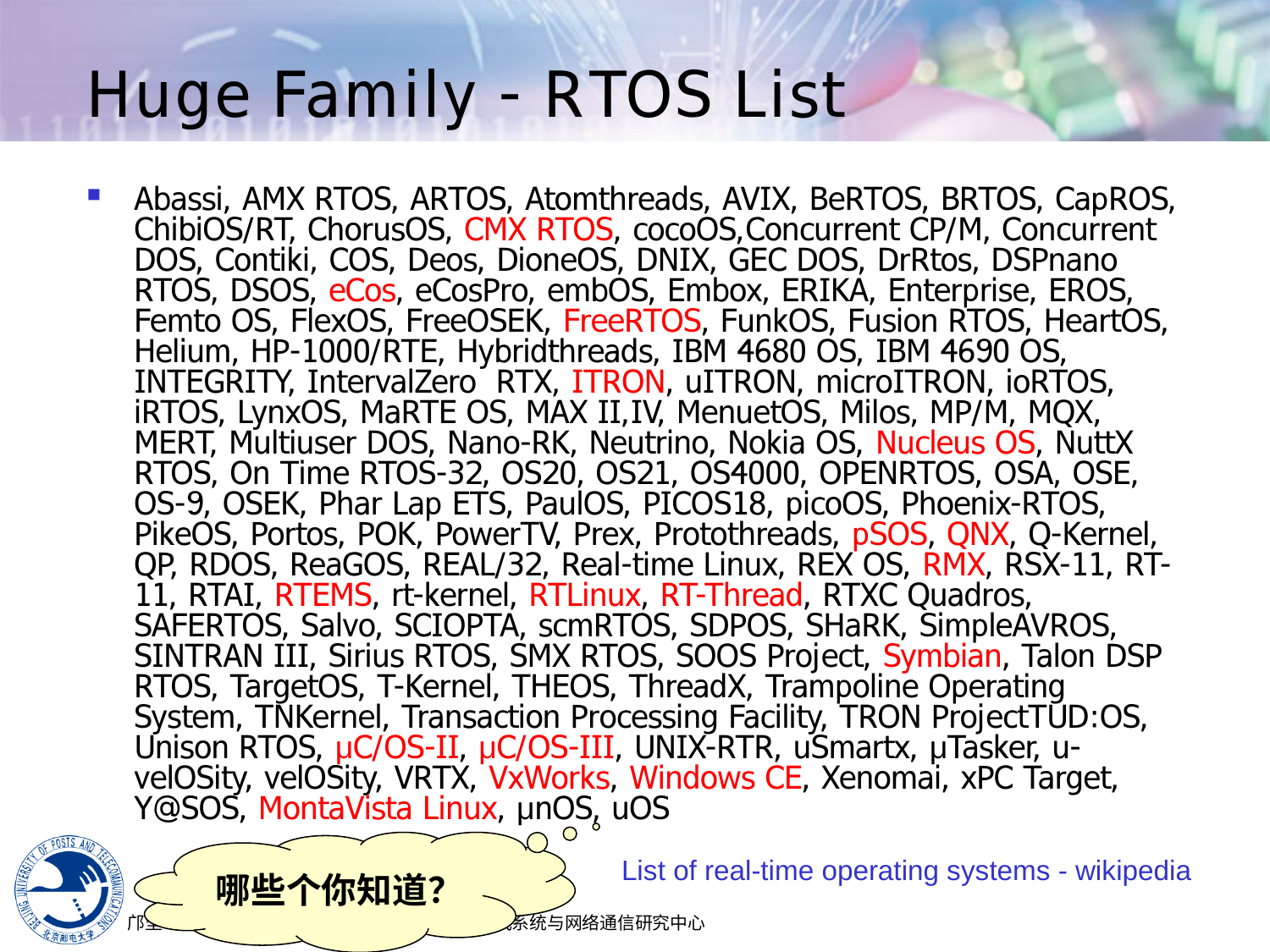

# Huge Family - RTOS List
Abassi, AMX RTOS, ARTOS, Atomthreads, AVIX, BeRTOS, BRTOS, CapROS, ChibiOS/RT, ChorusOS, CMX RTOS, cocoOS,Concurrent CP/M, Concurrent DOS, Contiki, COS, Deos, DioneOS, DNIX, GEC DOS, DrRtos, DSPnano RTOS, DSOS, eCos, eCosPro, embOS, Embox, ERIKA, Enterprise, EROS, Femto OS, FlexOS, FreeOSEK, FreeRTOS, FunkOS, Fusion RTOS, HeartOS, Helium, HP-1000/RTE, Hybridthreads, IBM 4680 OS, IBM 4690 OS, INTEGRITY, IntervalZero  RTX, ITRON, uITRON, microITRON, ioRTOS, iRTOS, LynxOS, MaRTE OS, MAX II,IV, MenuetOS, Milos, MP/M, MQX, MERT, Multiuser DOS, Nano-RK, Neutrino, Nokia OS, Nucleus OS, NuttX RTOS, On Time RTOS-32, OS20, OS21, OS4000, OPENRTOS, OSA, OSE, OS-9, OSEK, Phar Lap ETS, PaulOS, PICOS18, picoOS, Phoenix-RTOS, PikeOS, Portos, POK, PowerTV, Prex, Protothreads, pSOS, QNX, Q-Kernel, QP, RDOS, ReaGOS, REAL/32, Real-time Linux, REX OS, RMX, RSX-11, RT-11, RTAI, RTEMS, rt-kernel, RTLinux, RT-Thread, RTXC Quadros, SAFERTOS, Salvo, SCIOPTA, scmRTOS, SDPOS, SHaRK, SimpleAVROS, SINTRAN III, Sirius RTOS, SMX RTOS, SOOS Project, Symbian, Talon DSP RTOS, TargetOS, T-Kernel, THEOS, ThreadX, Trampoline Operating System, TNKernel, Transaction Processing Facility, TRON ProjectTUD:OS, Unison RTOS, μC/OS-II, μC/OS-III, UNIX-RTR, uSmartx, μTasker, u-velOSity, velOSity, VRTX, VxWorks, Windows CE, Xenomai, xPC Target, Y@SOS, MontaVista Linux, μnOS, uOS

哪些个你知道？
List of real-time operating systems - wikipedia